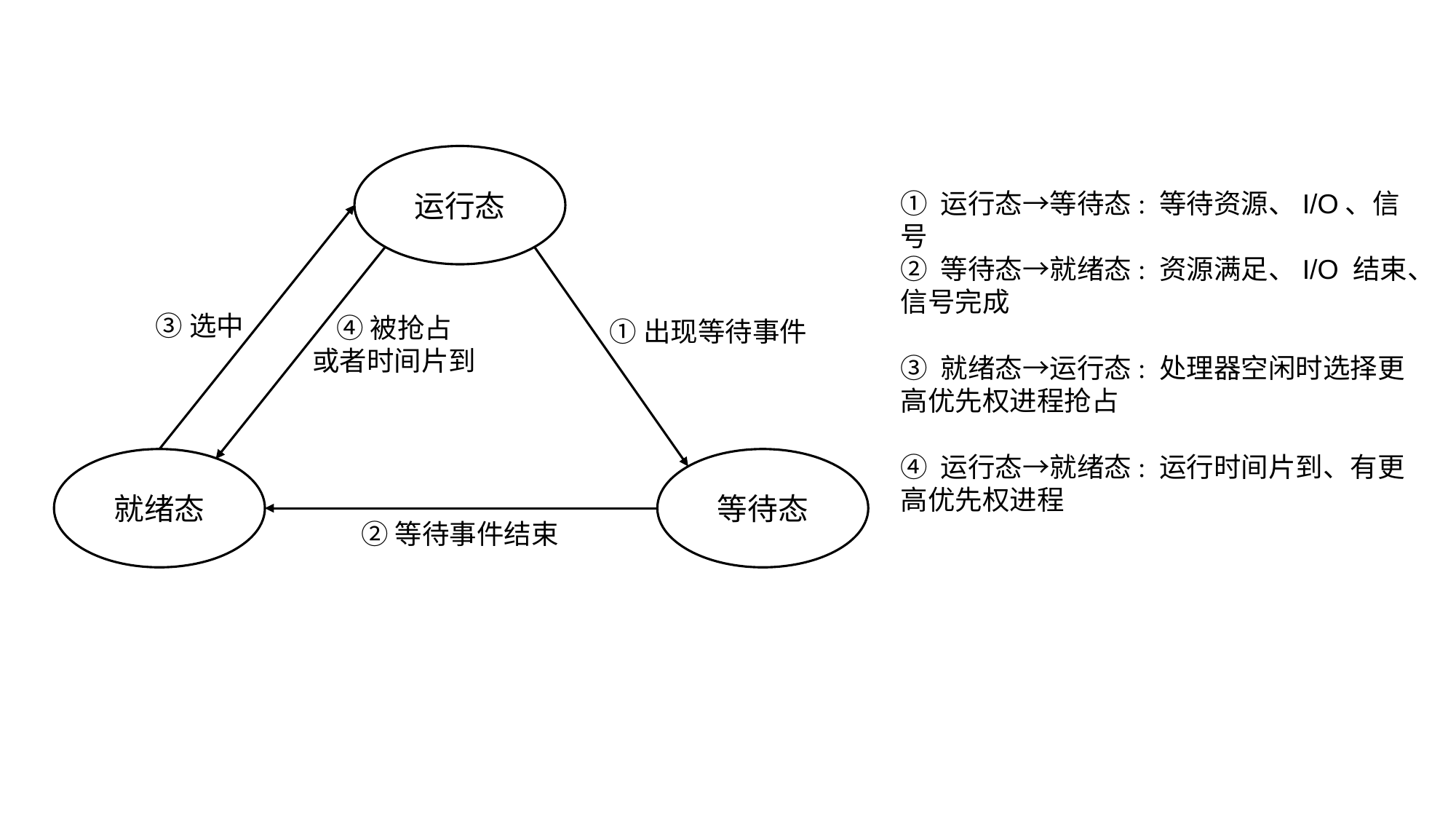

运行态
① 运行态→等待态: 等待资源、I/O、信号
② 等待态→就绪态: 资源满足、I/O 结束、信号完成
③选中
④被抢占
或者时间片到
①出现等待事件
③ 就绪态→运行态: 处理器空闲时选择更高优先权进程抢占
④ 运行态→就绪态: 运行时间片到、有更高优先权进程

就绪态

等待态
②等待事件结束